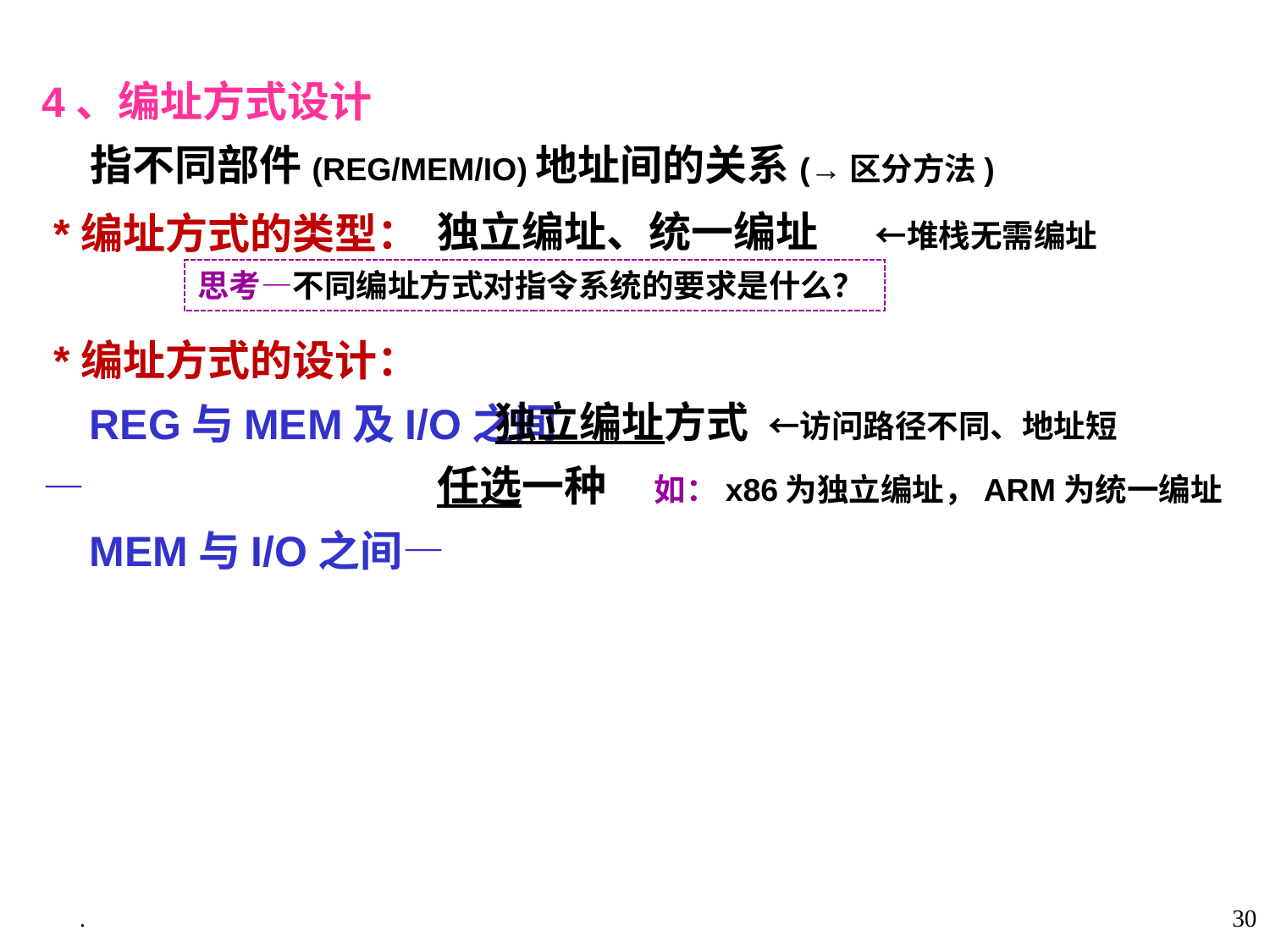

4、编址方式设计
    指不同部件(REG/MEM/IO)地址间的关系(→区分方法)
 *编址方式的类型：
独立编址、统一编址      ←堆栈无需编址

     独立编址方式  ←访问路径不同、地址短
任选一种     如：x86为独立编址，ARM为统一编址
思考—不同编址方式对指令系统的要求是什么？
 *编址方式的设计：
    REG与MEM及I/O之间—
    MEM与I/O之间—
.
30